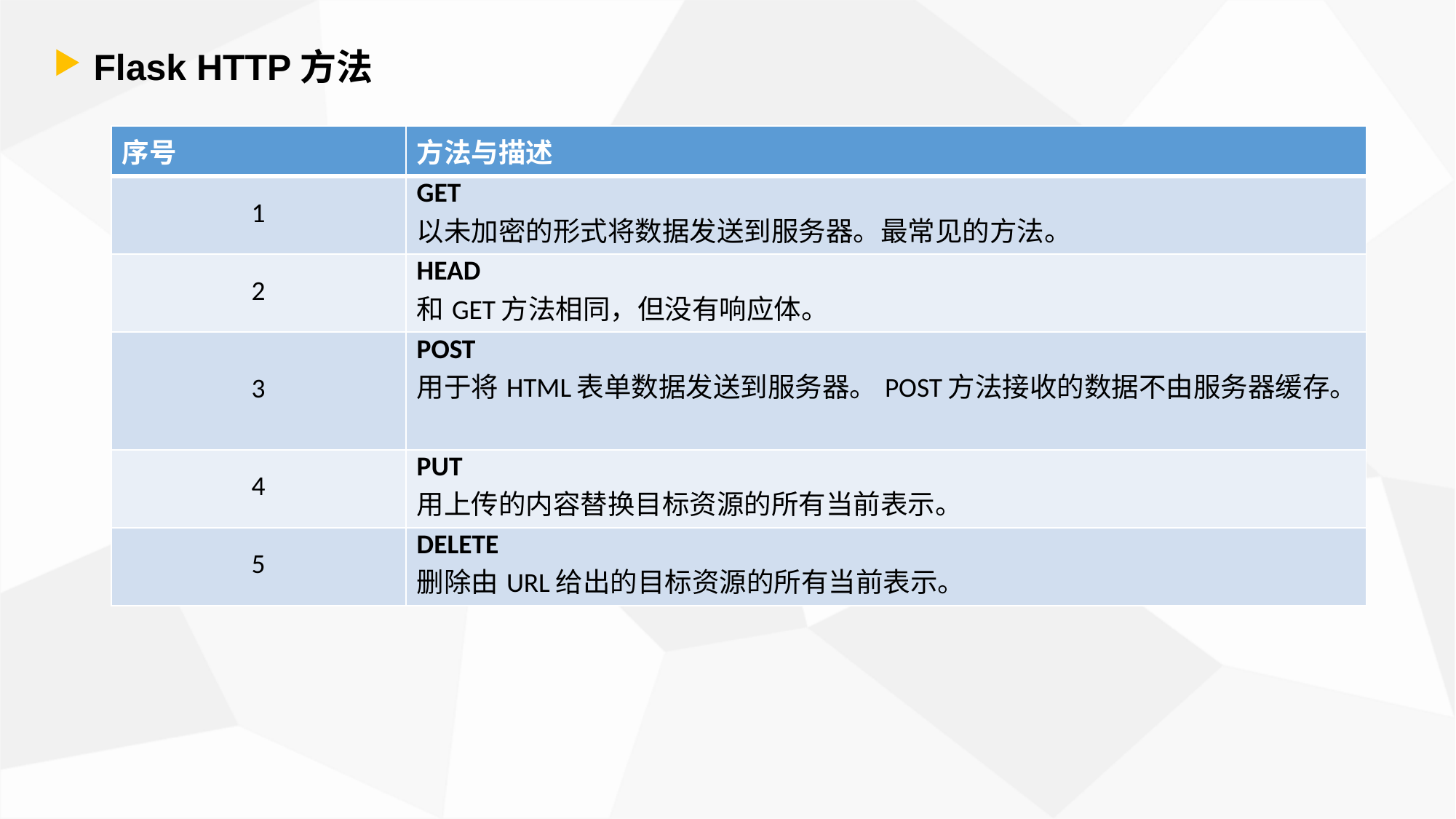

Flask HTTP方法

| 序号 | 方法与描述 |
| --- | --- |
| 1 | GET 以未加密的形式将数据发送到服务器。最常见的方法。 |
| 2 | HEAD 和GET方法相同，但没有响应体。 |
| 3 | POST 用于将HTML表单数据发送到服务器。POST方法接收的数据不由服务器缓存。 |
| 4 | PUT 用上传的内容替换目标资源的所有当前表示。 |
| 5 | DELETE 删除由URL给出的目标资源的所有当前表示。 |